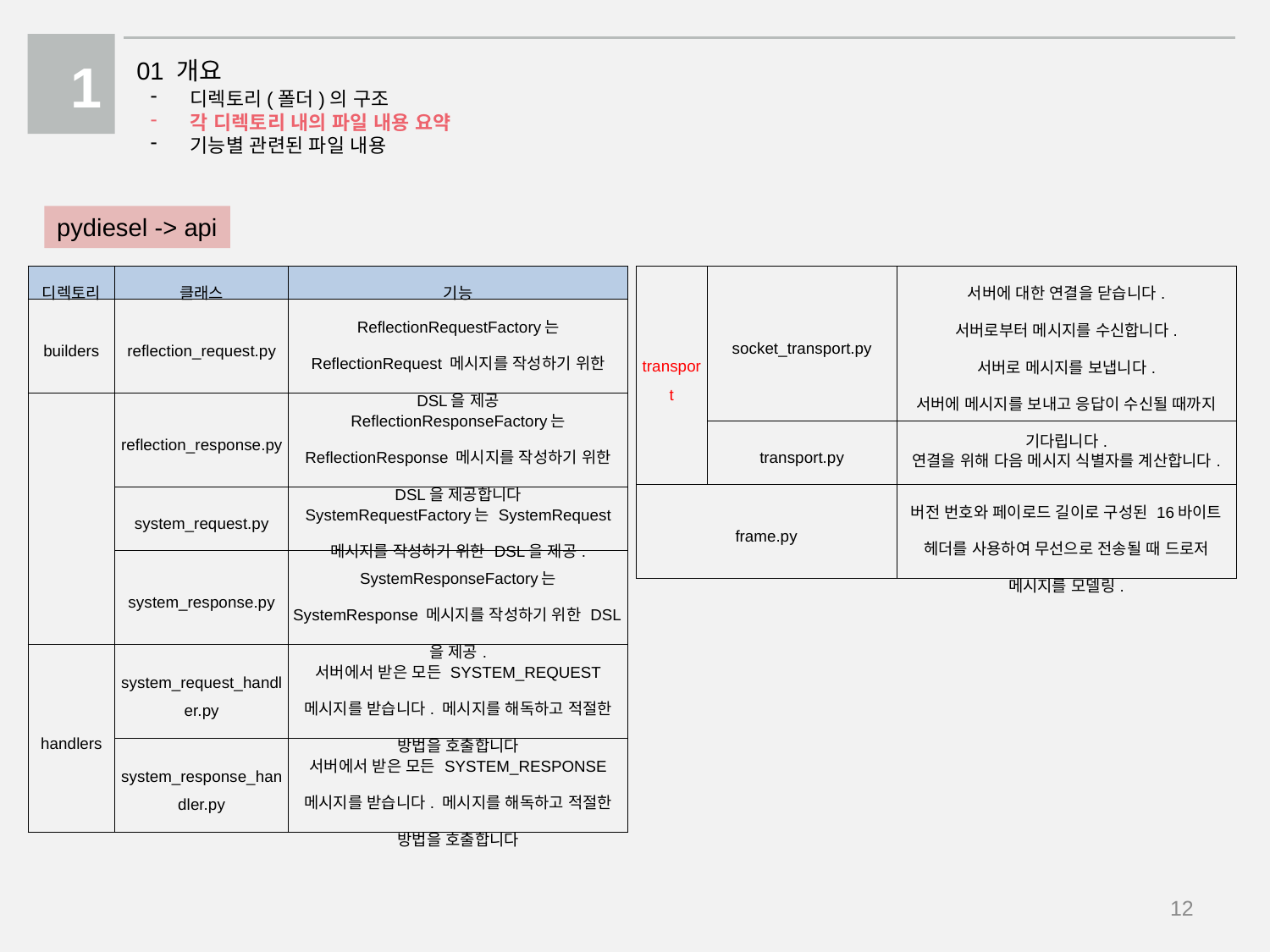

1
01 개요
디렉토리(폴더)의 구조
각 디렉토리 내의 파일 내용 요약
기능별 관련된 파일 내용

pydiesel -> api
| 디렉토리 | 클래스 | 기능 |
| --- | --- | --- |
| builders | reflection\_request.py | ReflectionRequestFactory는 ReflectionRequest 메시지를 작성하기 위한 DSL을 제공 |
|  | reflection\_response.py | ReflectionResponseFactory는 ReflectionResponse 메시지를 작성하기 위한 DSL을 제공합니다 |
|  | system\_request.py | SystemRequestFactory는 SystemRequest 메시지를 작성하기 위한 DSL을 제공. |
|  | system\_response.py | SystemResponseFactory는 SystemResponse 메시지를 작성하기 위한 DSL을 제공. |
| handlers | system\_request\_handler.py | 서버에서 받은 모든 SYSTEM\_REQUEST 메시지를 받습니다. 메시지를 해독하고 적절한 방법을 호출합니다 |
|  | system\_response\_handler.py | 서버에서 받은 모든 SYSTEM\_RESPONSE 메시지를 받습니다. 메시지를 해독하고 적절한 방법을 호출합니다 |
| transport | socket\_transport.py | 서버에 대한 연결을 닫습니다. 서버로부터 메시지를 수신합니다. 서버로 메시지를 보냅니다. 서버에 메시지를 보내고 응답이 수신될 때까지 기다립니다. |
| --- | --- | --- |
|  | transport.py | 연결을 위해 다음 메시지 식별자를 계산합니다. |
| frame.py |  | 버전 번호와 페이로드 길이로 구성된 16바이트 헤더를 사용하여 무선으로 전송될 때 드로저 메시지를 모델링. |
12